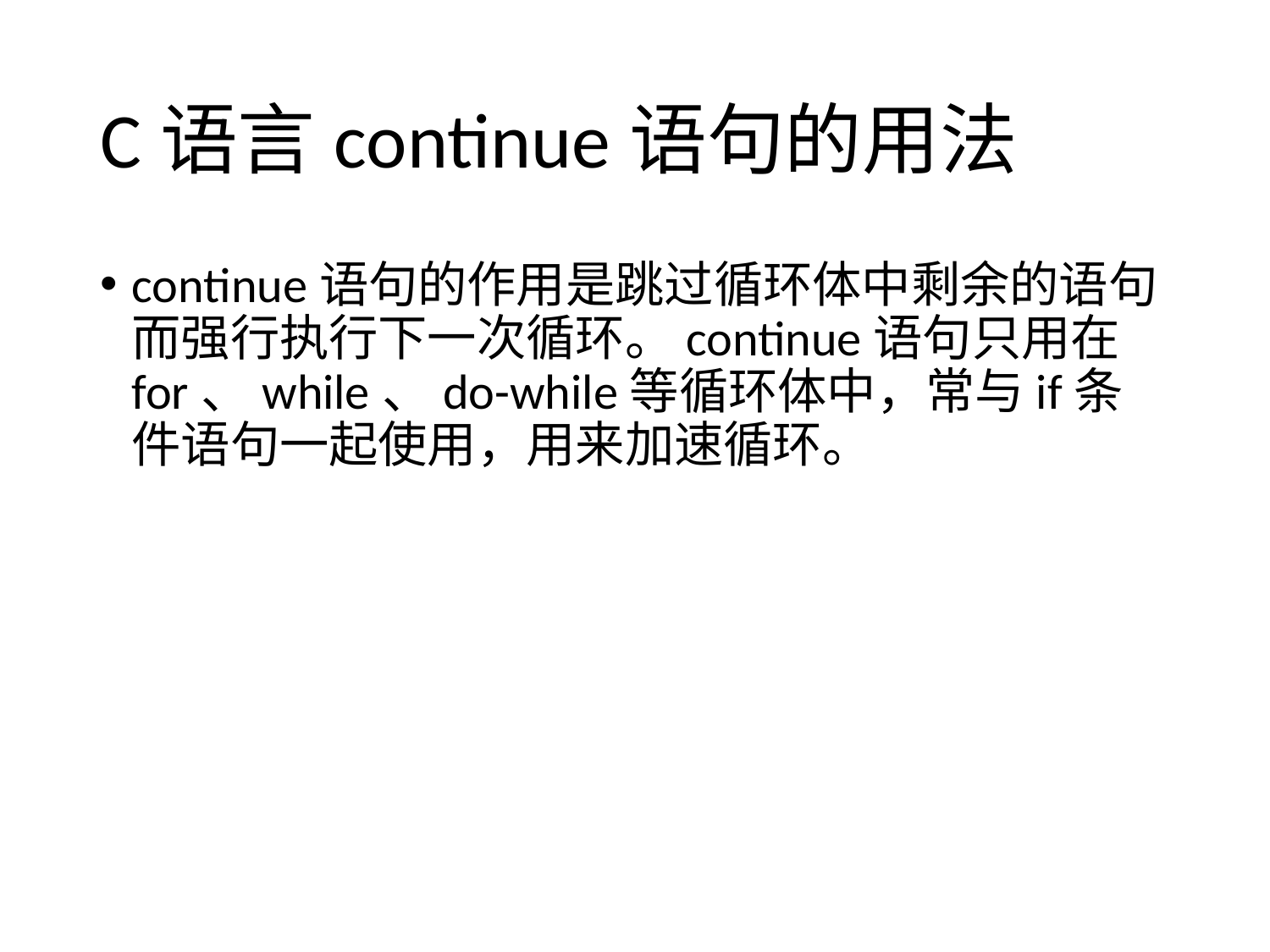

# C语言continue语句的用法
continue语句的作用是跳过循环体中剩余的语句而强行执行下一次循环。continue语句只用在for、while、do-while等循环体中，常与if条件语句一起使用，用来加速循环。